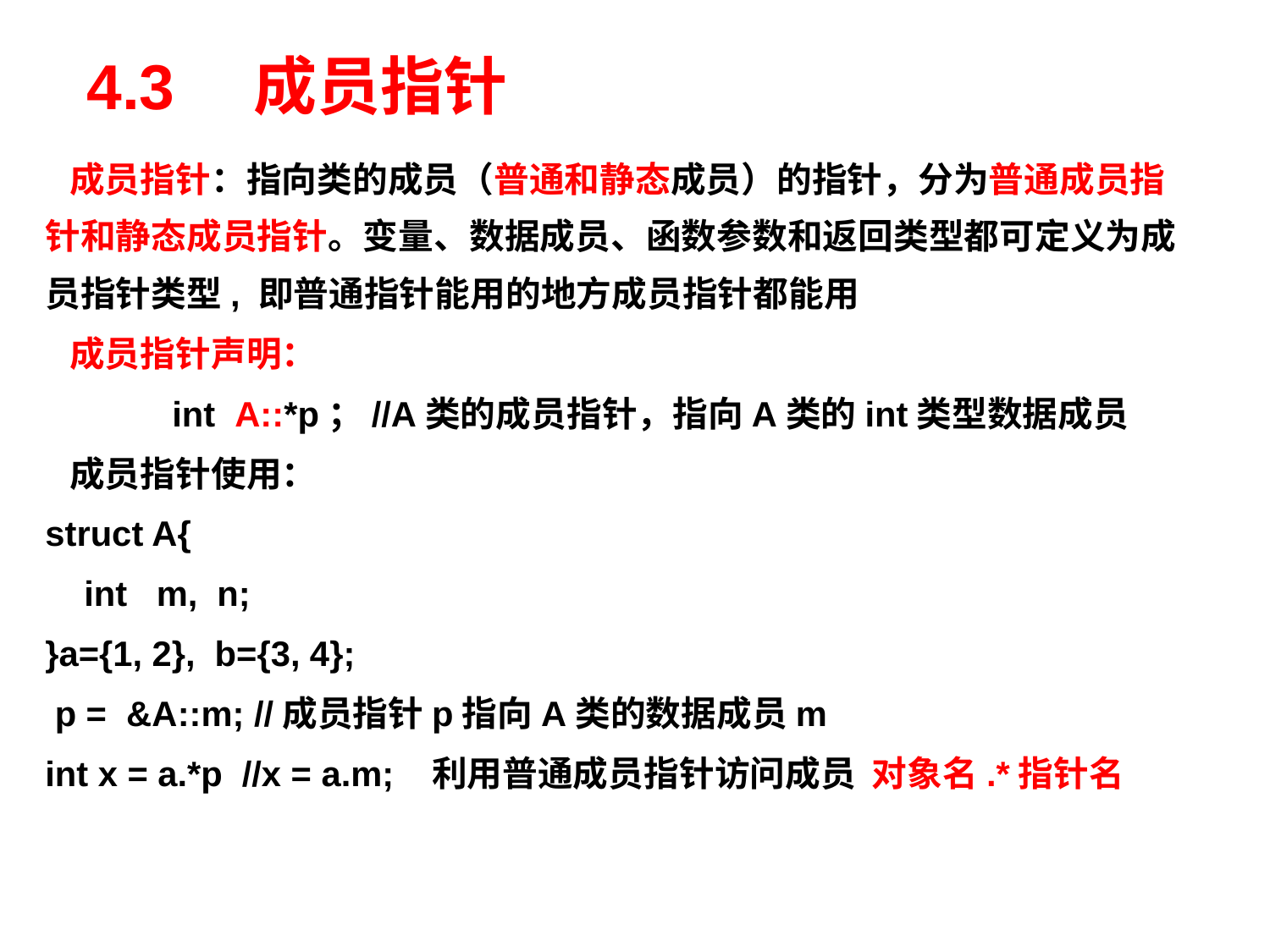

# 4.3　成员指针
  成员指针：指向类的成员（普通和静态成员）的指针，分为普通成员指针和静态成员指针。变量、数据成员、函数参数和返回类型都可定义为成员指针类型, 即普通指针能用的地方成员指针都能用
  成员指针声明：
	int  A::*p；//A类的成员指针，指向A类的int类型数据成员
  成员指针使用：
struct A{
    int   m,  n;
}a={1, 2},  b={3, 4};
 p =  &A::m; //成员指针p指向A类的数据成员m
int x = a.*p  //x = a.m;   利用普通成员指针访问成员  对象名.*指针名